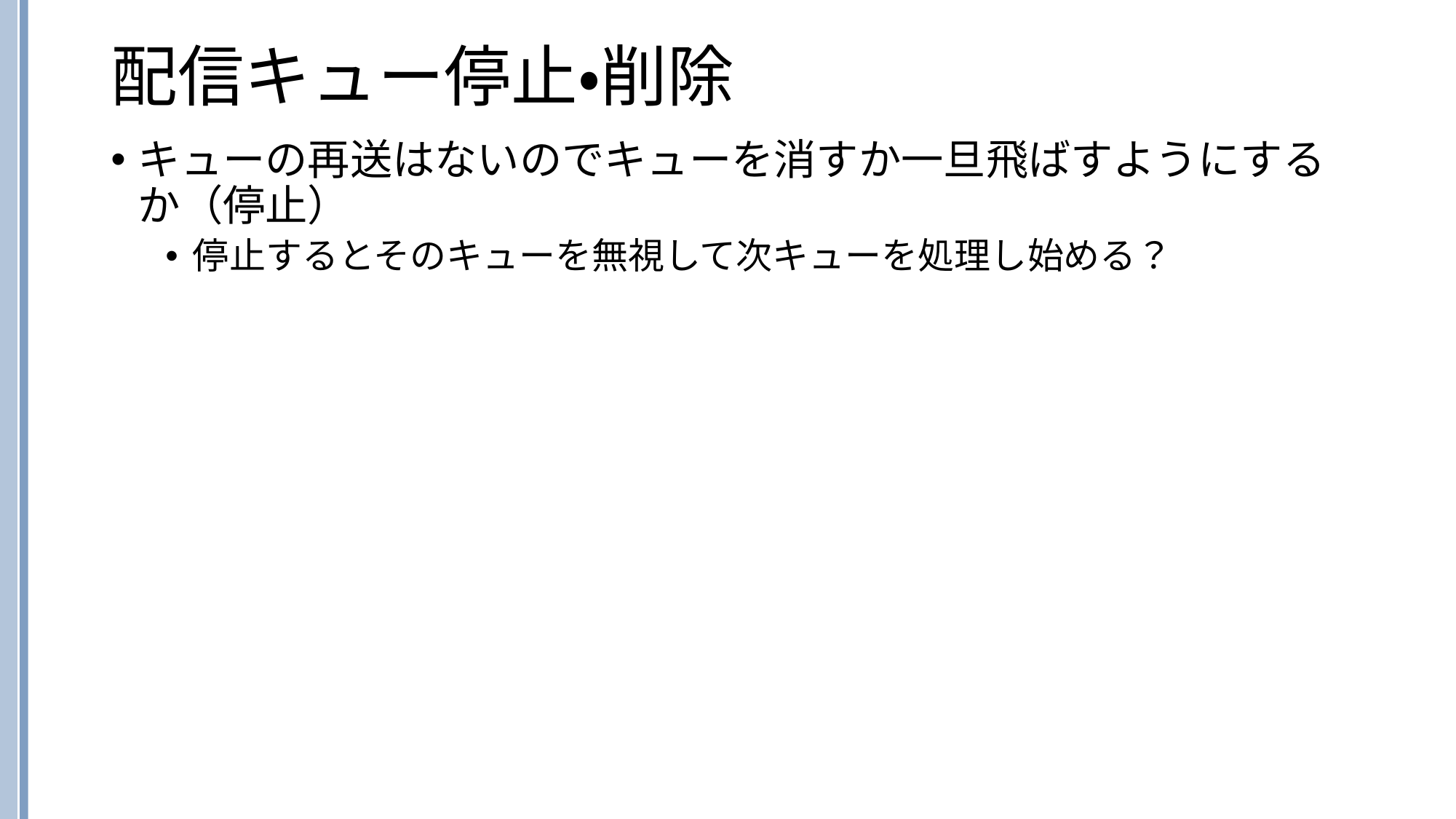

# 配信キュー停止・削除
キューの再送はないのでキューを消すか一旦飛ばすようにするか（停止）
停止するとそのキューを無視して次キューを処理し始める？